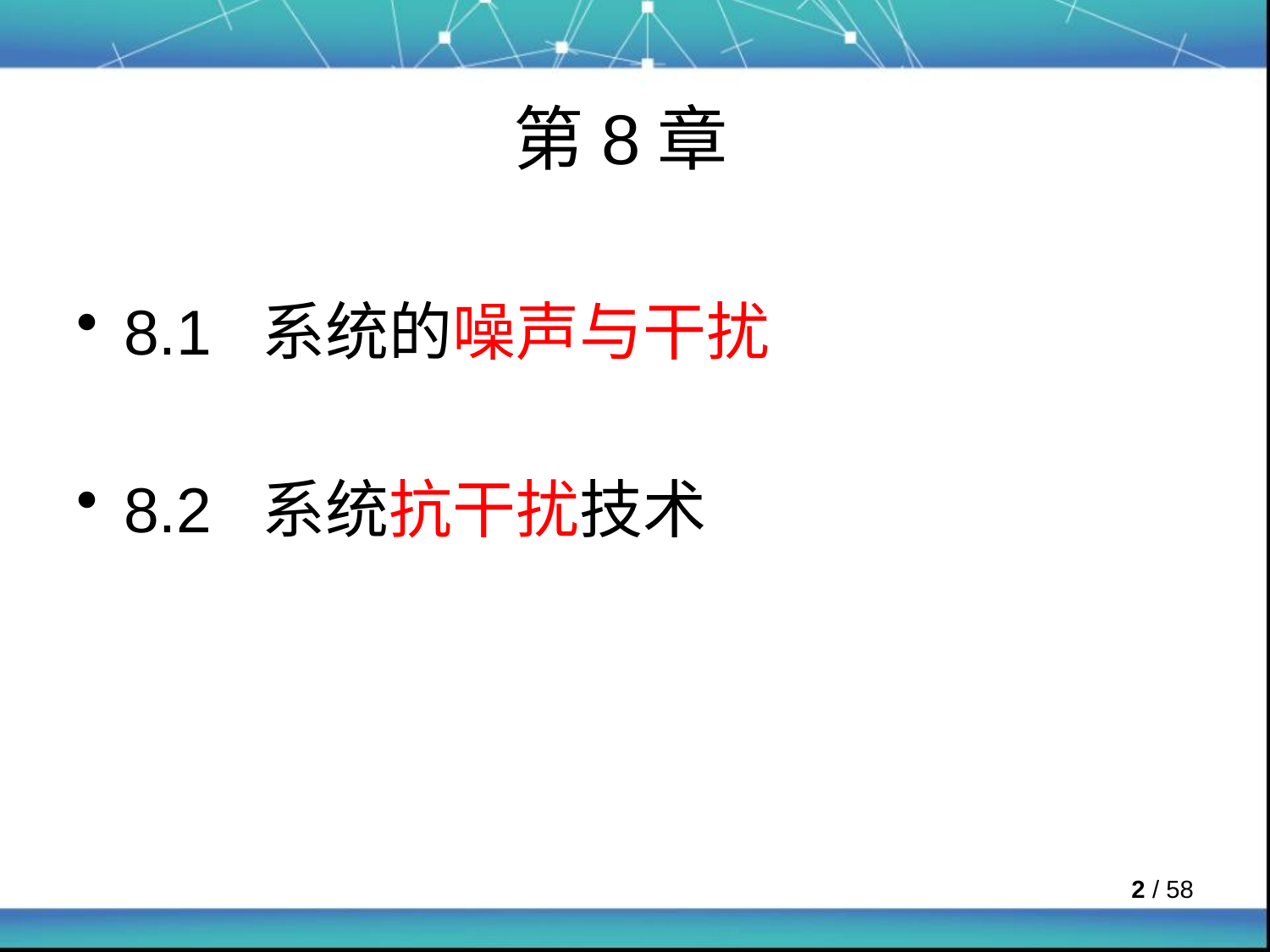

# 第8章

8.1  系统的噪声与干扰

8.2  系统抗干扰技术

2 / 58